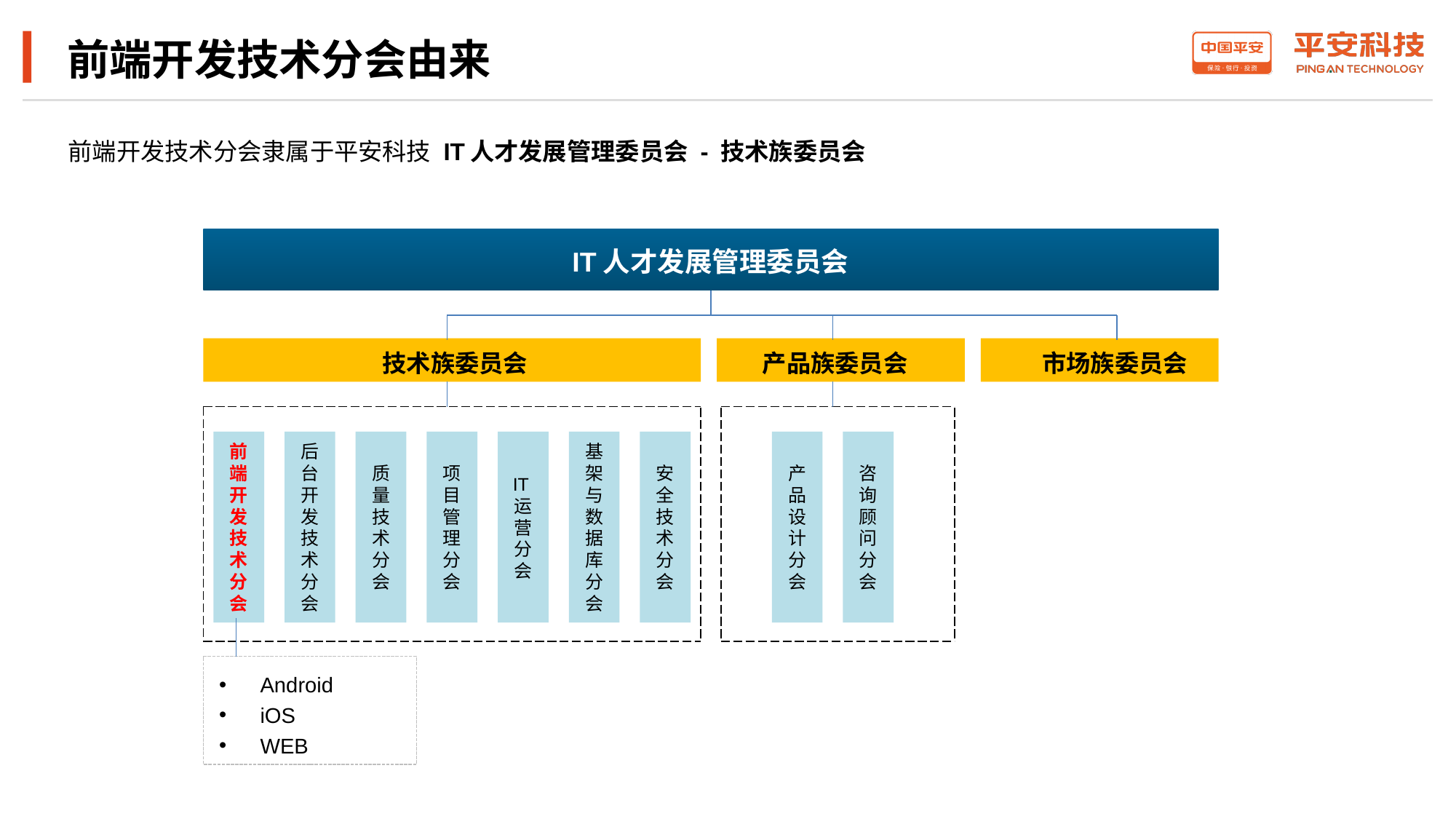

前端开发技术分会由来
前端开发技术分会隶属于平安科技 IT人才发展管理委员会 - 技术族委员会

IT人才发展管理委员会

技术族委员会
产品族委员会
市场族委员会
前端开发技术分会
后台开发技术分会
质量技术分会
项目管理分会
IT运营分会
基架与数据库分会
安全技术分会
产品设计分会
咨询顾问分会

Android
iOS
WEB